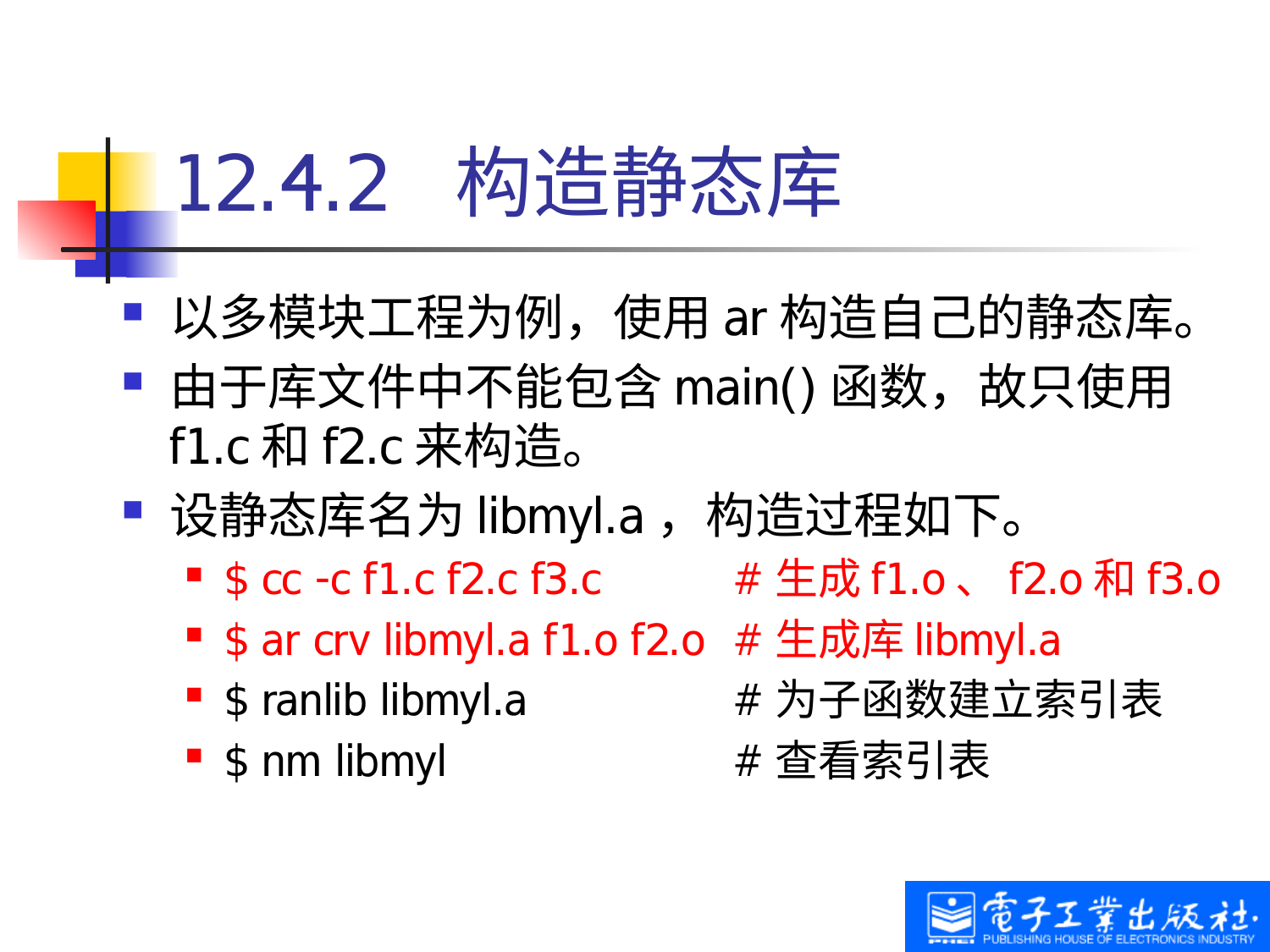

# 12.4.2  构造静态库
以多模块工程为例，使用ar构造自己的静态库。
由于库文件中不能包含main()函数，故只使用f1.c和f2.c来构造。
设静态库名为libmyl.a，构造过程如下。
$ cc -c f1.c f2.c f3.c		#生成f1.o、f2.o和f3.o
$ ar crv libmyl.a f1.o f2.o	#生成库libmyl.a
$ ranlib libmyl.a		#为子函数建立索引表
$ nm libmyl			#查看索引表